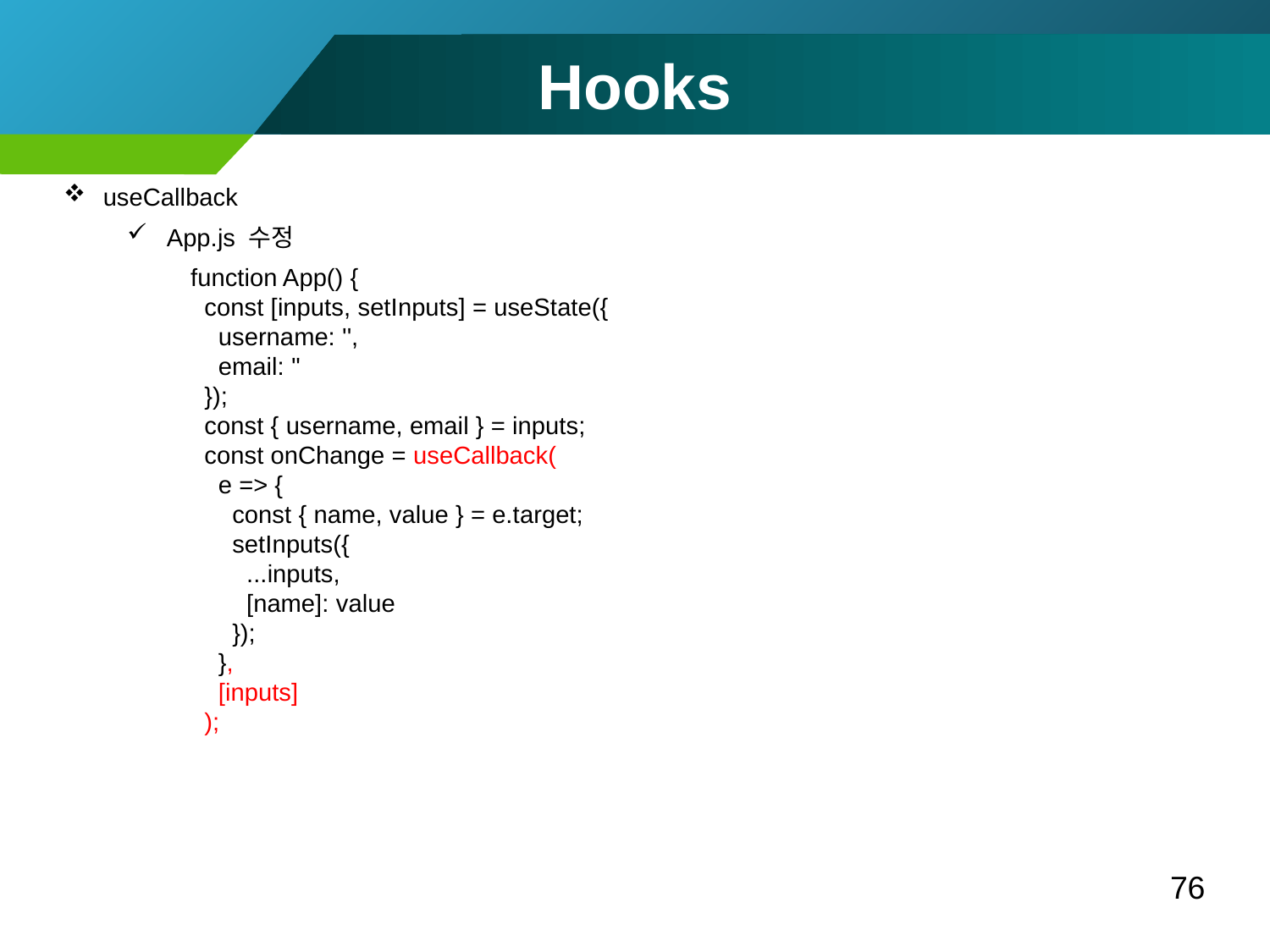

Hooks
useCallback
App.js 수정
function App() {
  const [inputs, setInputs] = useState({
    username: '',
    email: ''
  });
  const { username, email } = inputs;
  const onChange = useCallback(
    e => {
      const { name, value } = e.target;
      setInputs({
        ...inputs,
        [name]: value
      });
    },
    [inputs]
  );

76